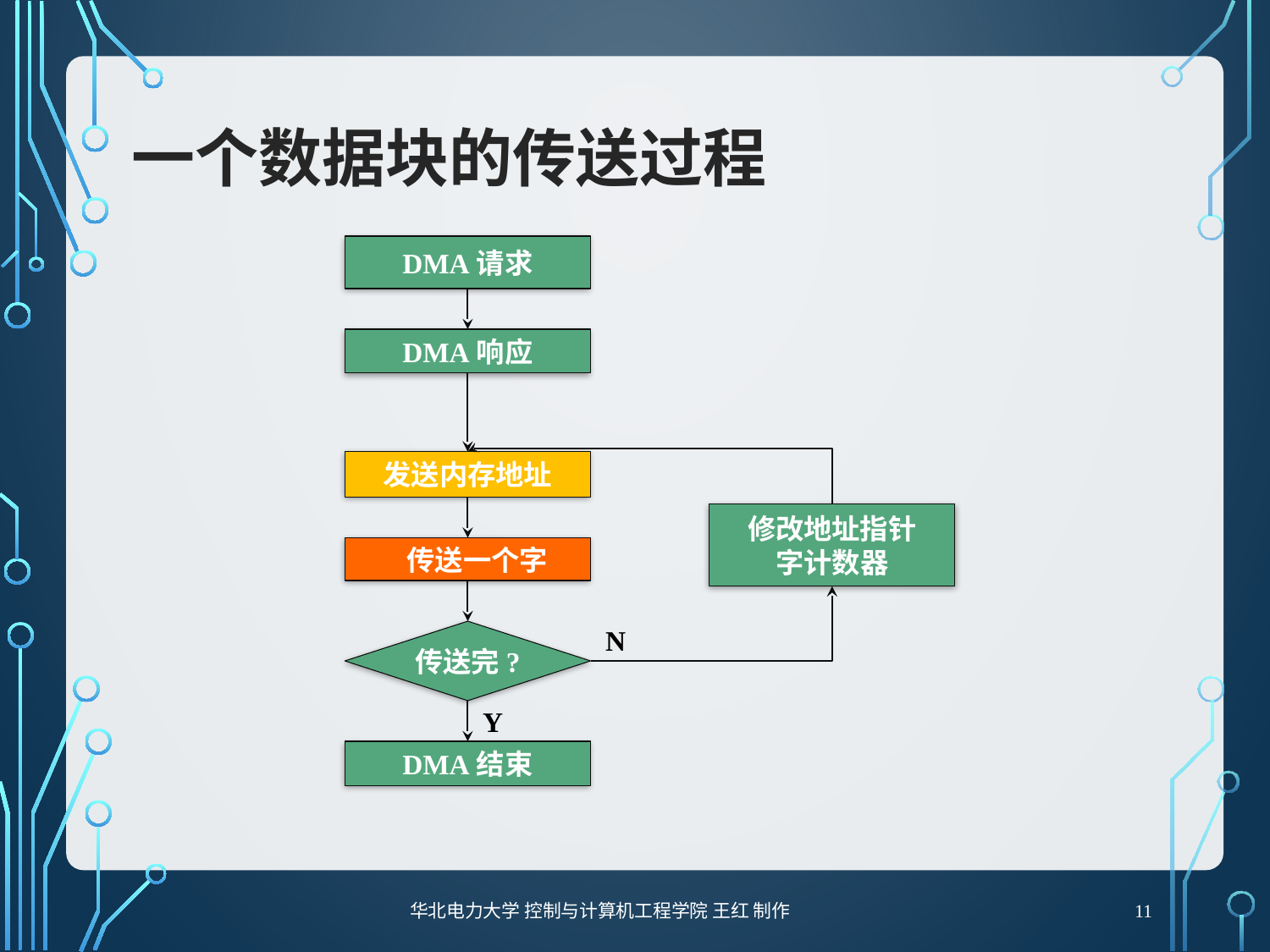

# 一个数据块的传送过程
DMA请求
DMA响应
发送内存地址
修改地址指针
字计数器
  传送一个字
传送完?
N
Y
DMA结束
11
华北电力大学 控制与计算机工程学院 王红 制作